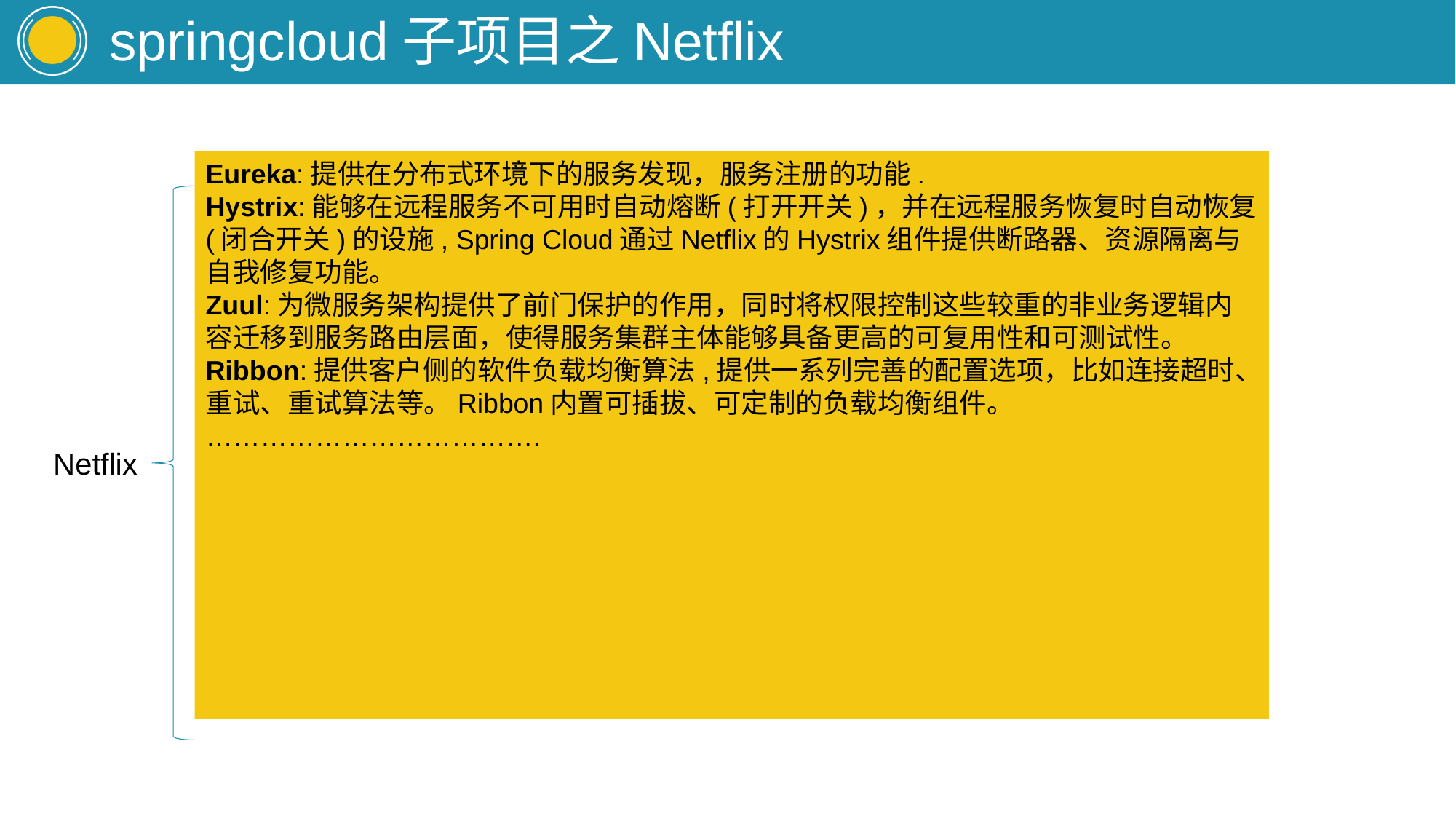

# springcloud子项目之Netflix
Eureka:提供在分布式环境下的服务发现，服务注册的功能.
Hystrix:能够在远程服务不可用时自动熔断(打开开关)，并在远程服务恢复时自动恢复(闭合开关)的设施, Spring Cloud通过Netflix的Hystrix组件提供断路器、资源隔离与自我修复功能。
Zuul:为微服务架构提供了前门保护的作用，同时将权限控制这些较重的非业务逻辑内容迁移到服务路由层面，使得服务集群主体能够具备更高的可复用性和可测试性。
Ribbon:提供客户侧的软件负载均衡算法,提供一系列完善的配置选项，比如连接超时、重试、重试算法等。Ribbon内置可插拔、可定制的负载均衡组件。
……………………………….

Netflix